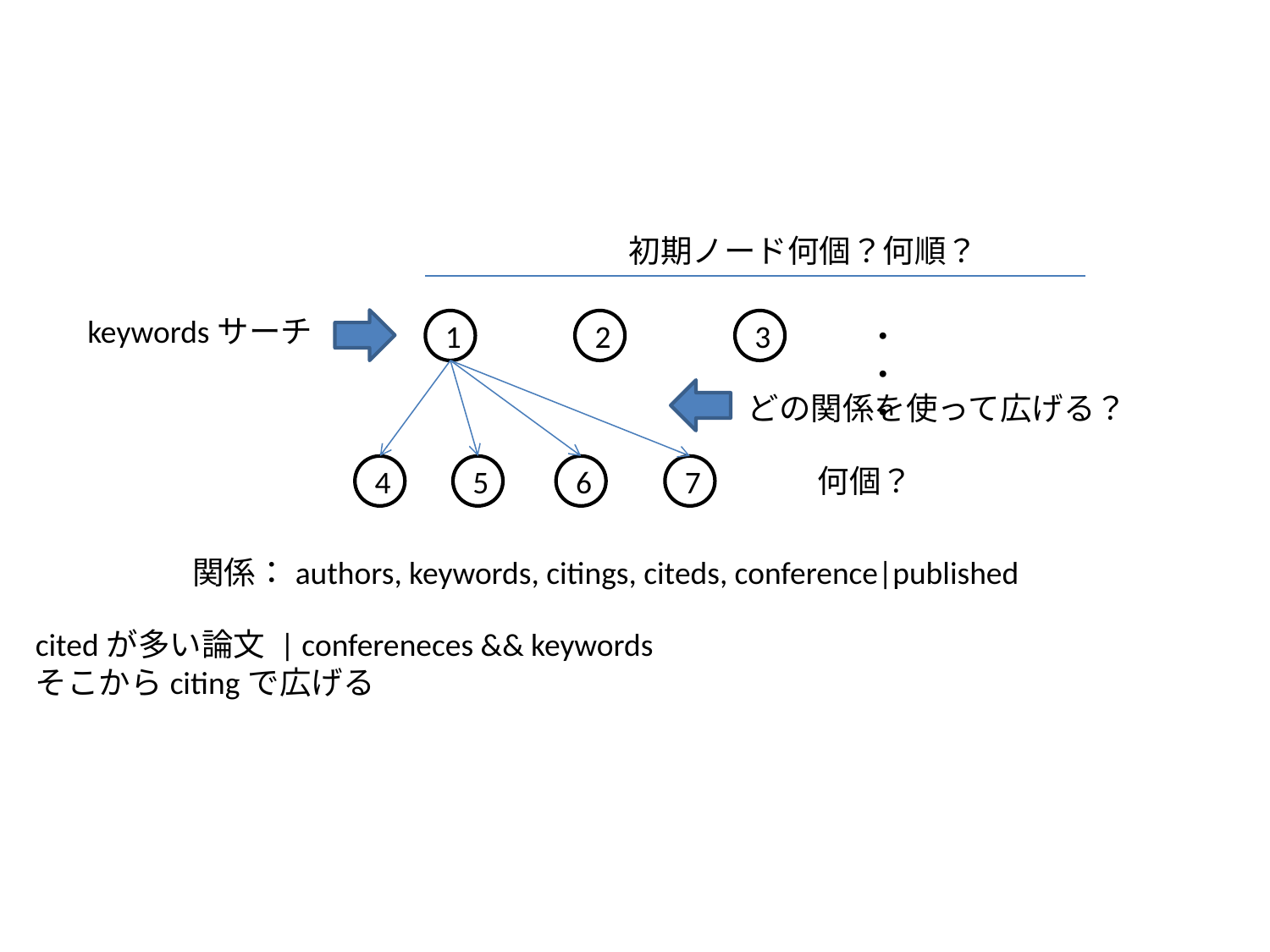

#
初期ノード何個？何順？
keywordsサーチ

・・・
1
2
3

どの関係を使って広げる？
何個？
4
5
6
7
関係：authors, keywords, citings, citeds, conference|published
citedが多い論文 | confereneces && keywords
そこからcitingで広げる